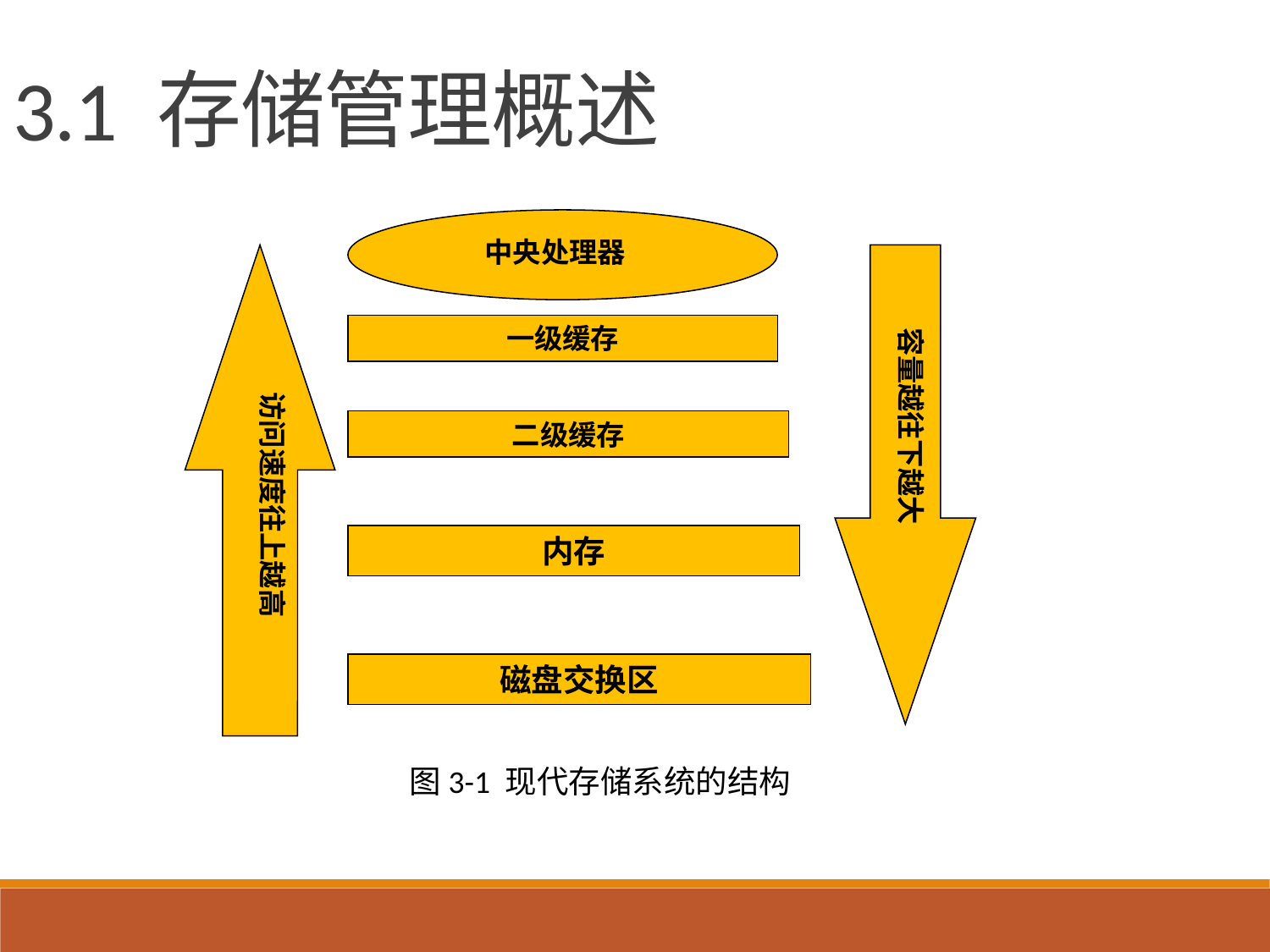

3.1 存储管理概述

中央处理器

一级缓存
容量越往下越大
访问速度往上越高
二级缓存
内存
磁盘交换区
图3-1 现代存储系统的结构